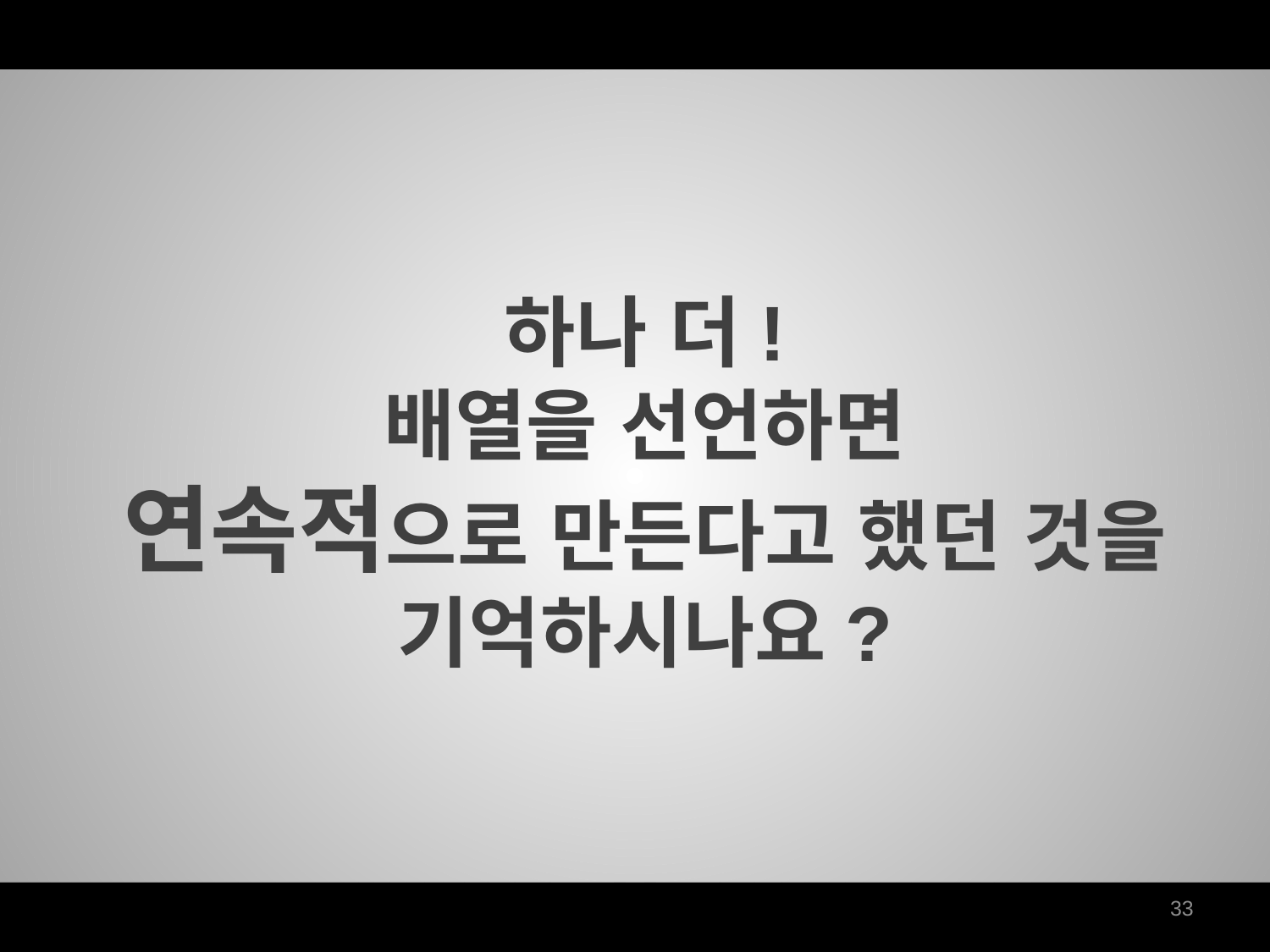

하나 더!
배열을 선언하면
연속적으로 만든다고 했던 것을
기억하시나요?
33